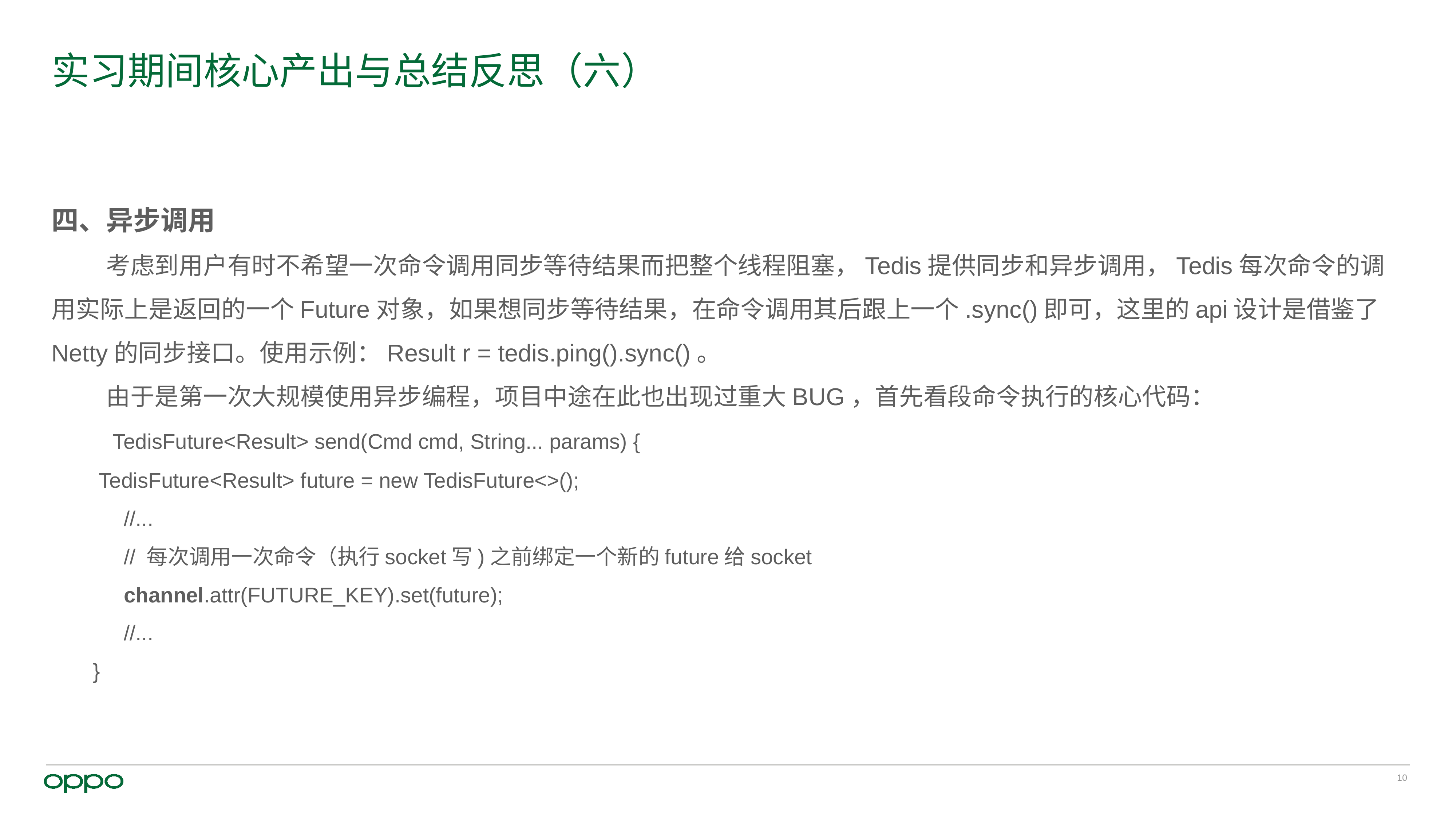

# 实习期间核心产出与总结反思（六）
四、异步调用
	考虑到用户有时不希望一次命令调用同步等待结果而把整个线程阻塞，Tedis提供同步和异步调用，Tedis每次命令的调用实际上是返回的一个Future对象，如果想同步等待结果，在命令调用其后跟上一个.sync()即可，这里的api设计是借鉴了Netty的同步接口。使用示例：Result r = tedis.ping().sync()。
	由于是第一次大规模使用异步编程，项目中途在此也出现过重大BUG，首先看段命令执行的核心代码：
	 TedisFuture<Result> send(Cmd cmd, String... params) {
        TedisFuture<Result> future = new TedisFuture<>();
	   //...
	   // 每次调用一次命令（执行socket写)之前绑定一个新的future给socket
	   channel.attr(FUTURE_KEY).set(future);
	   //...
       }